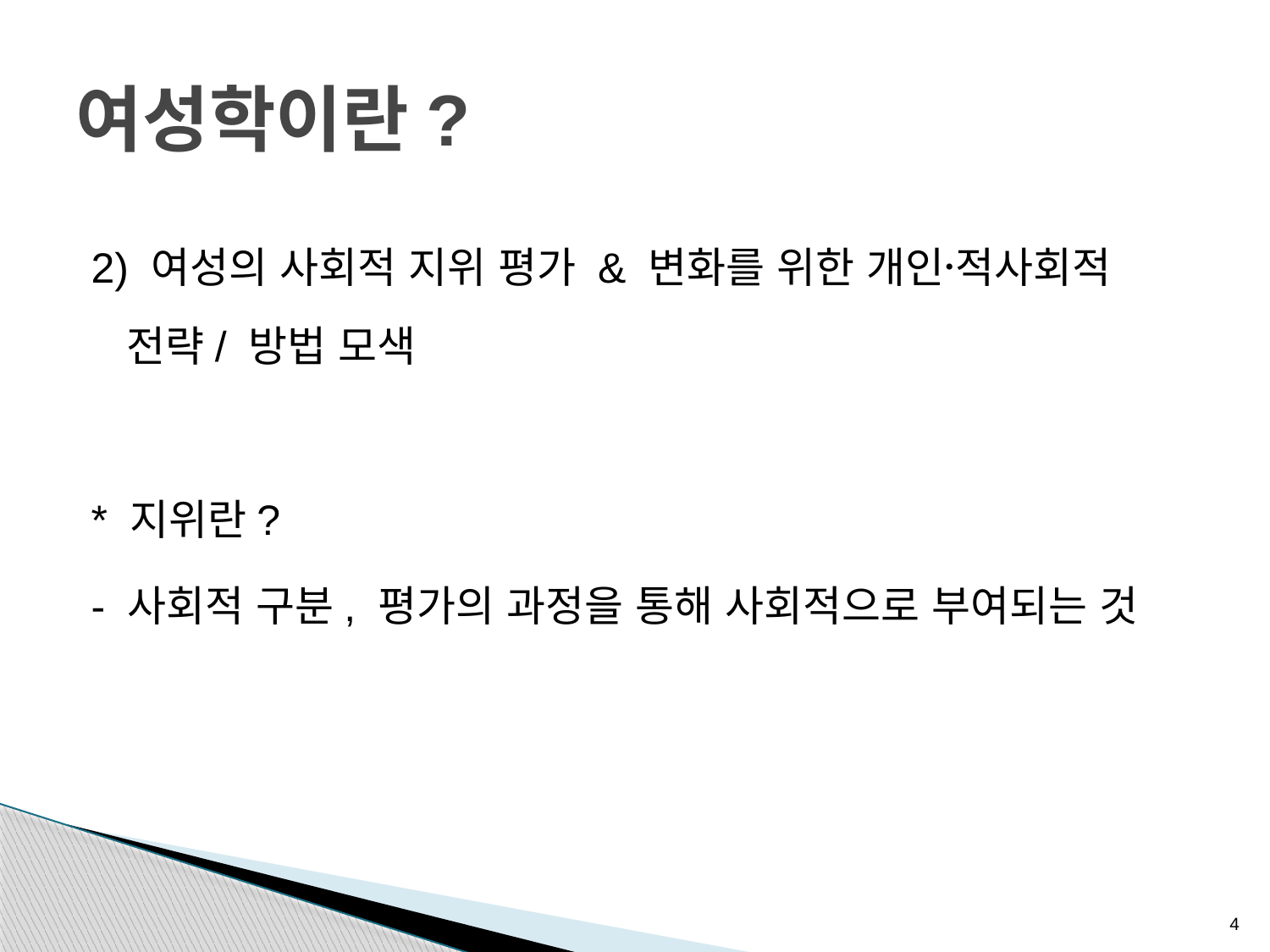

# 여성학이란?
2) 여성의 사회적 지위 평가 & 변화를 위한 개인적〮사회적 전략/ 방법 모색

* 지위란?
- 사회적 구분, 평가의 과정을 통해 사회적으로 부여되는 것

4